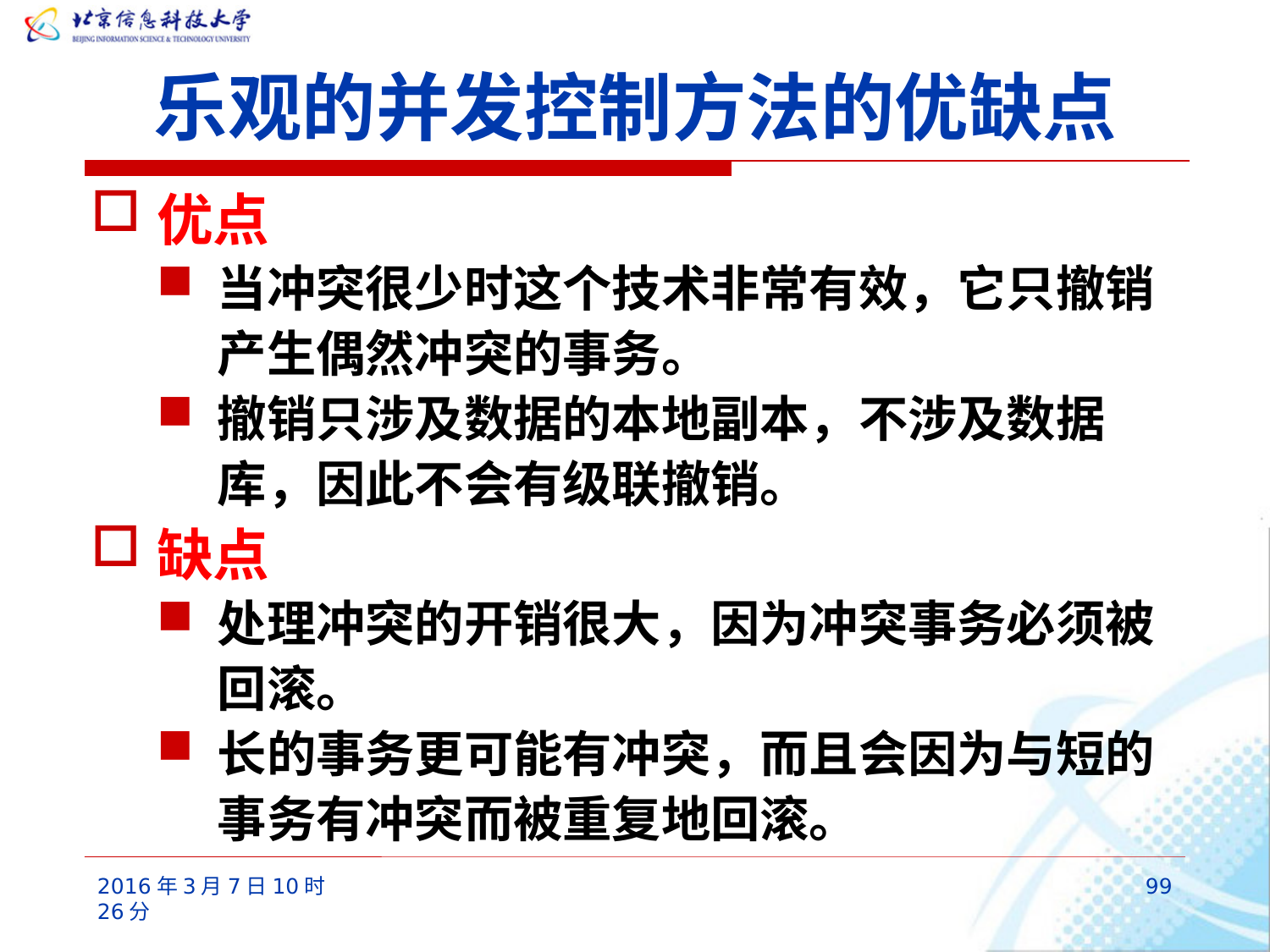

# 乐观的并发控制方法的优缺点
优点
当冲突很少时这个技术非常有效，它只撤销产生偶然冲突的事务。
撤销只涉及数据的本地副本，不涉及数据库，因此不会有级联撤销。
缺点
处理冲突的开销很大，因为冲突事务必须被回滚。
长的事务更可能有冲突，而且会因为与短的事务有冲突而被重复地回滚。
2016年3月7日10时26分
99